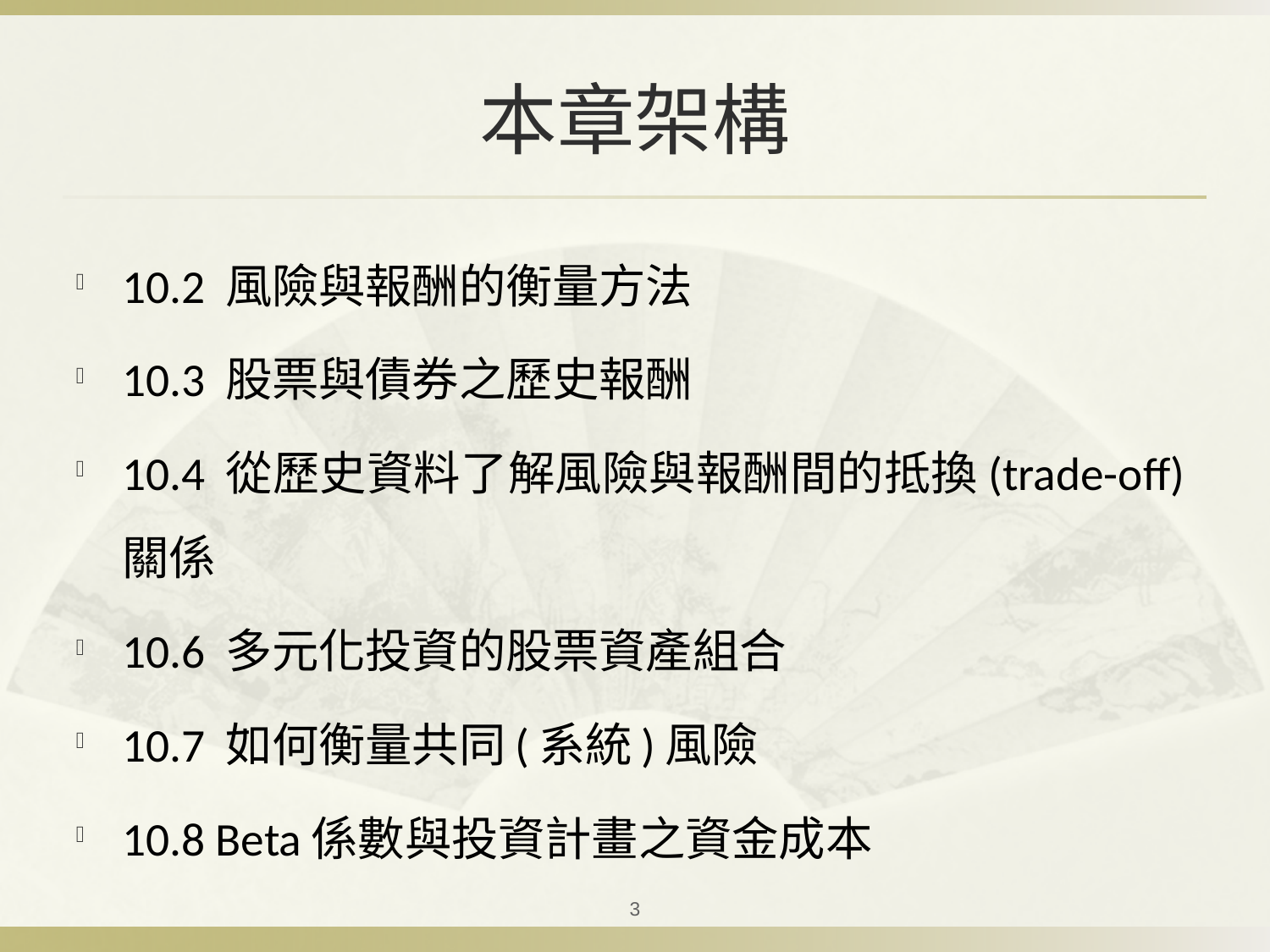

# 本章架構
10.2 風險與報酬的衡量方法
10.3 股票與債券之歷史報酬
10.4 從歷史資料了解風險與報酬間的抵換(trade-off)關係
10.6 多元化投資的股票資產組合
10.7 如何衡量共同(系統)風險
10.8 Beta係數與投資計畫之資金成本
3